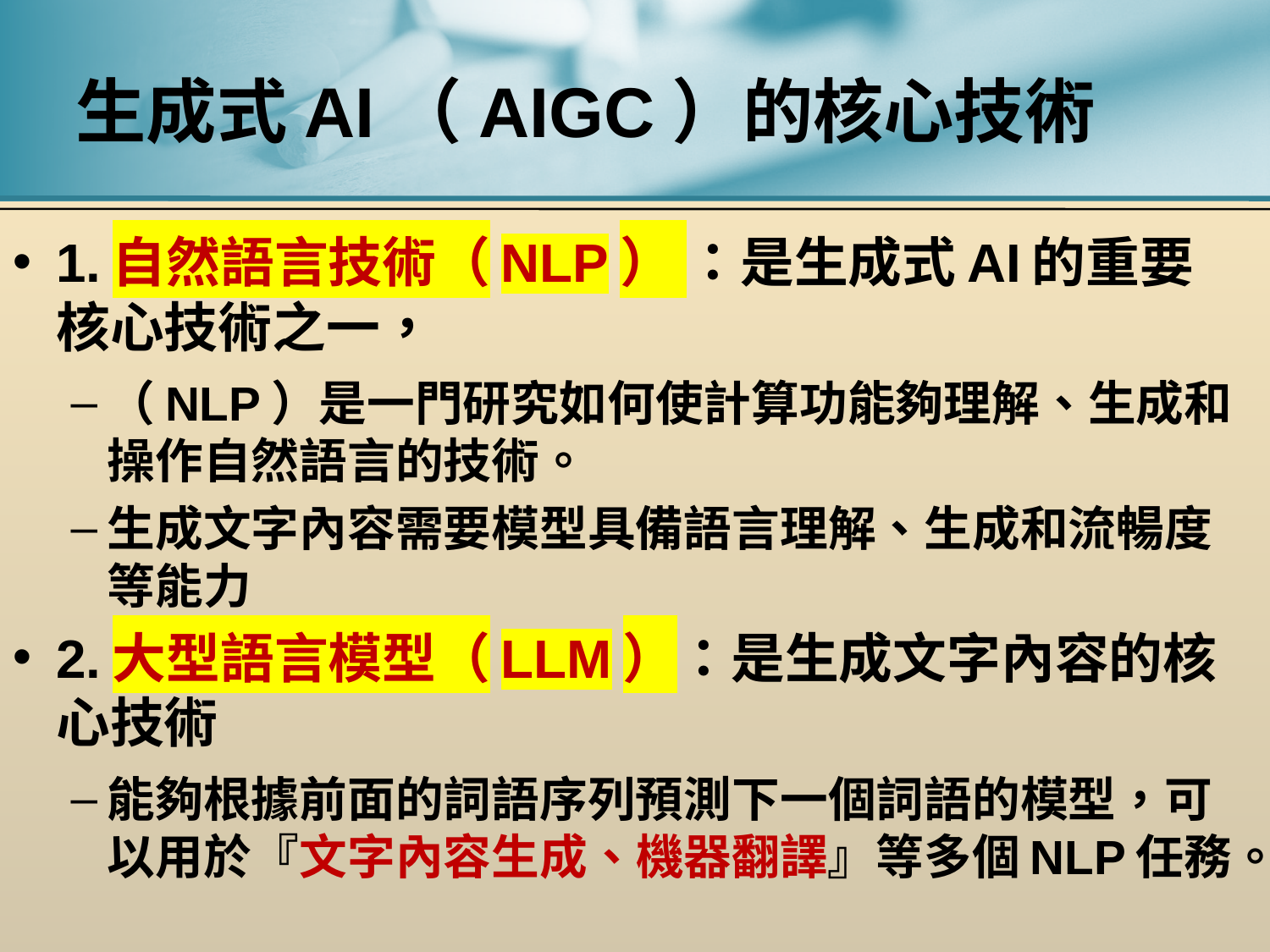

# 生成式AI（AIGC）的核心技術
1.自然語言技術（NLP） ：是生成式AI的重要核心技術之一，
（NLP）是一門研究如何使計算功能夠理解、生成和操作自然語言的技術。
生成文字內容需要模型具備語言理解、生成和流暢度等能力
2.大型語言模型（LLM）：是生成文字內容的核心技術
能夠根據前面的詞語序列預測下一個詞語的模型，可以用於『文字內容生成、機器翻譯』等多個NLP任務。